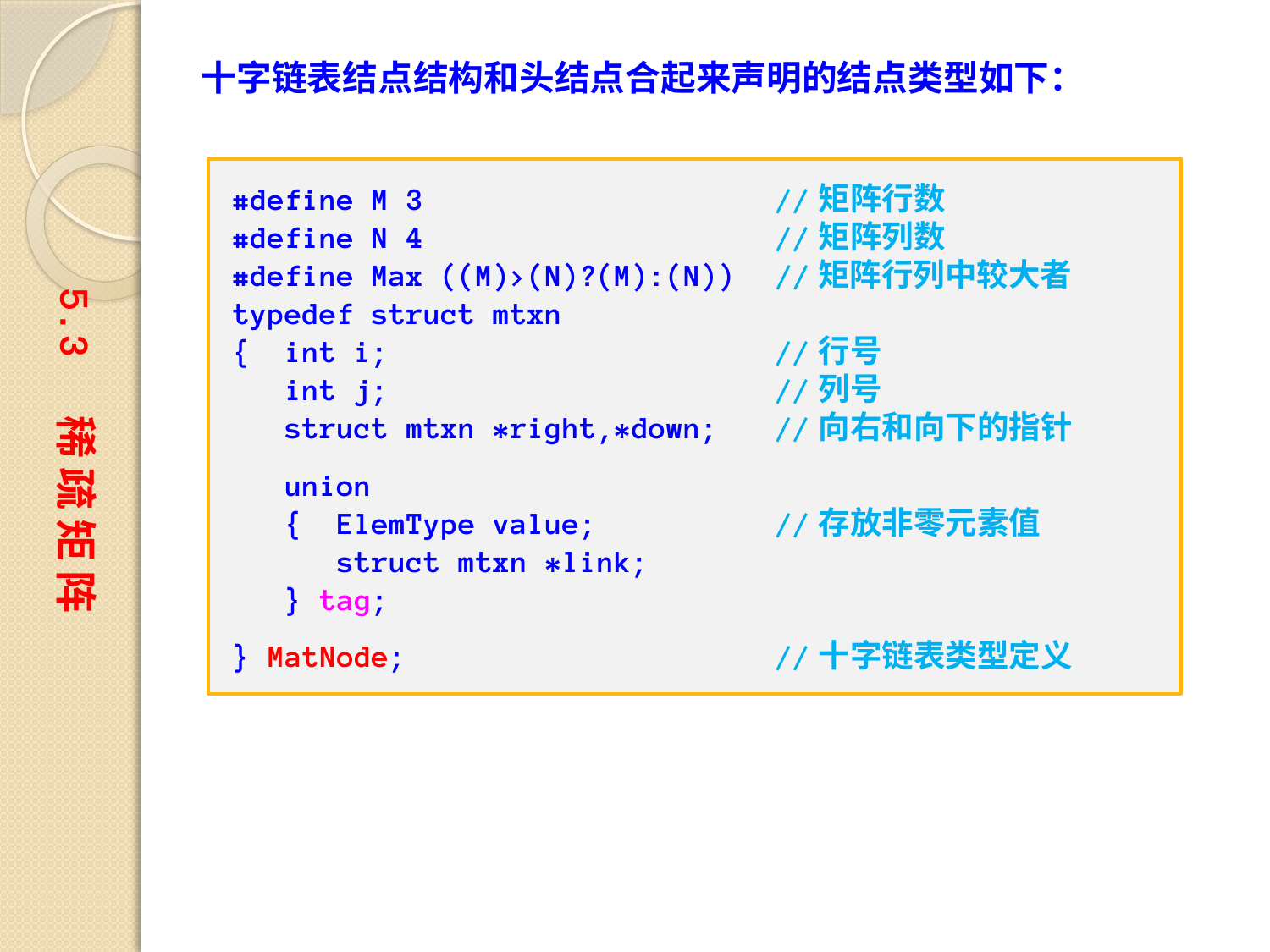

十字链表结点结构和头结点合起来声明的结点类型如下：
#define M 3			  //矩阵行数
#define N 4			  //矩阵列数
#define Max ((M)>(N)?(M):(N))	  //矩阵行列中较大者
typedef struct mtxn
{  int i;			  //行号
   int j;			  //列号
   struct mtxn *right,*down;	  //向右和向下的指针
   union
   {  ElemType value;		  //存放非零元素值
      struct mtxn *link;
   } tag;
} MatNode;			  //十字链表类型定义
5.3  稀 疏 矩 阵